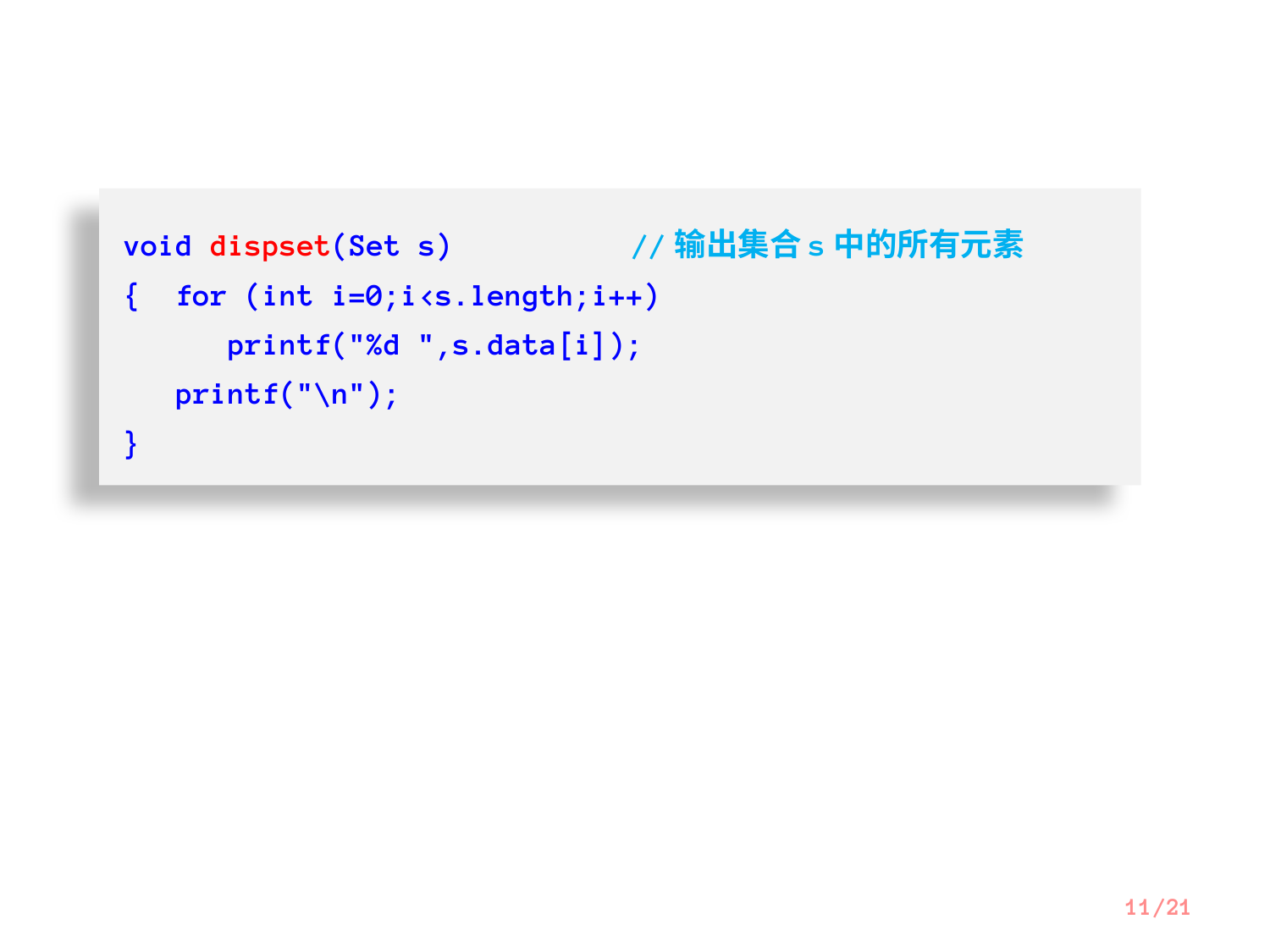

void dispset(Set s)		//输出集合s中的所有元素
{  for (int i=0;i<s.length;i++)
      printf("%d ",s.data[i]);
   printf("\n");
}
11/21